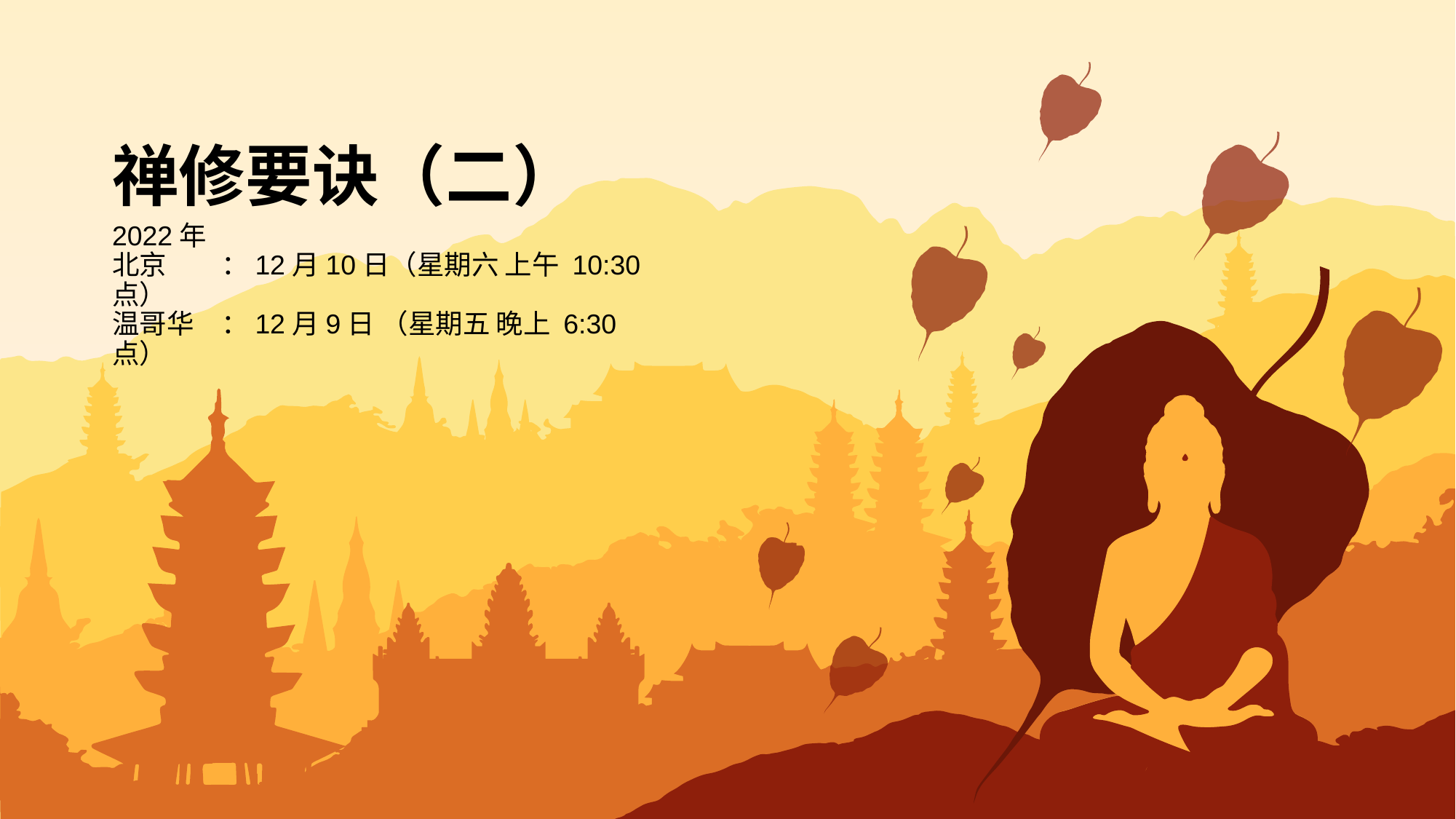

禅修要诀（二）

2022年
北京	：12月10日（星期六 上午 10:30 点）
温哥华	：12月9日 （星期五 晚上 6:30 点）